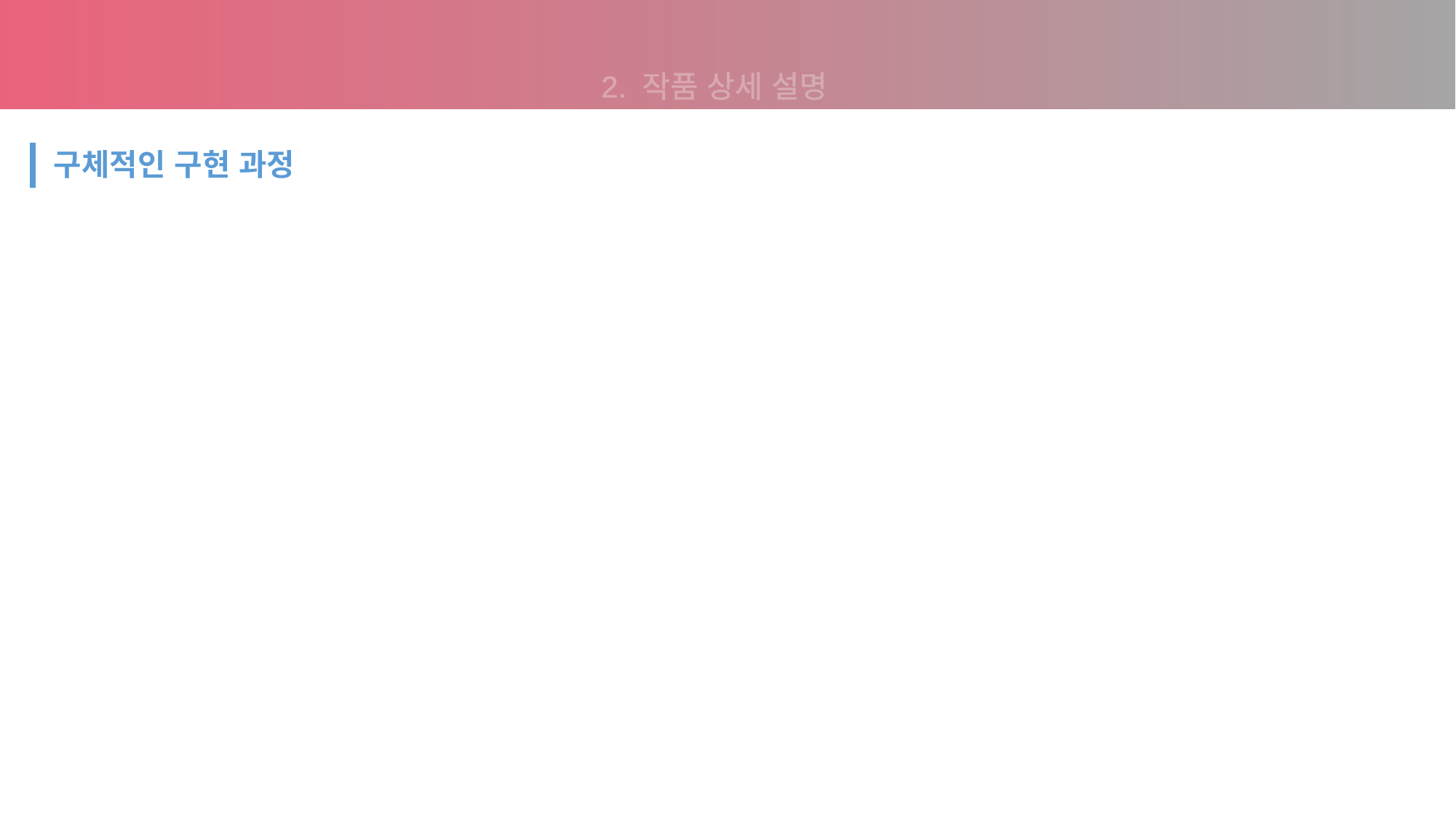

2. 작품 상세 설명
구체적인 구현 과정